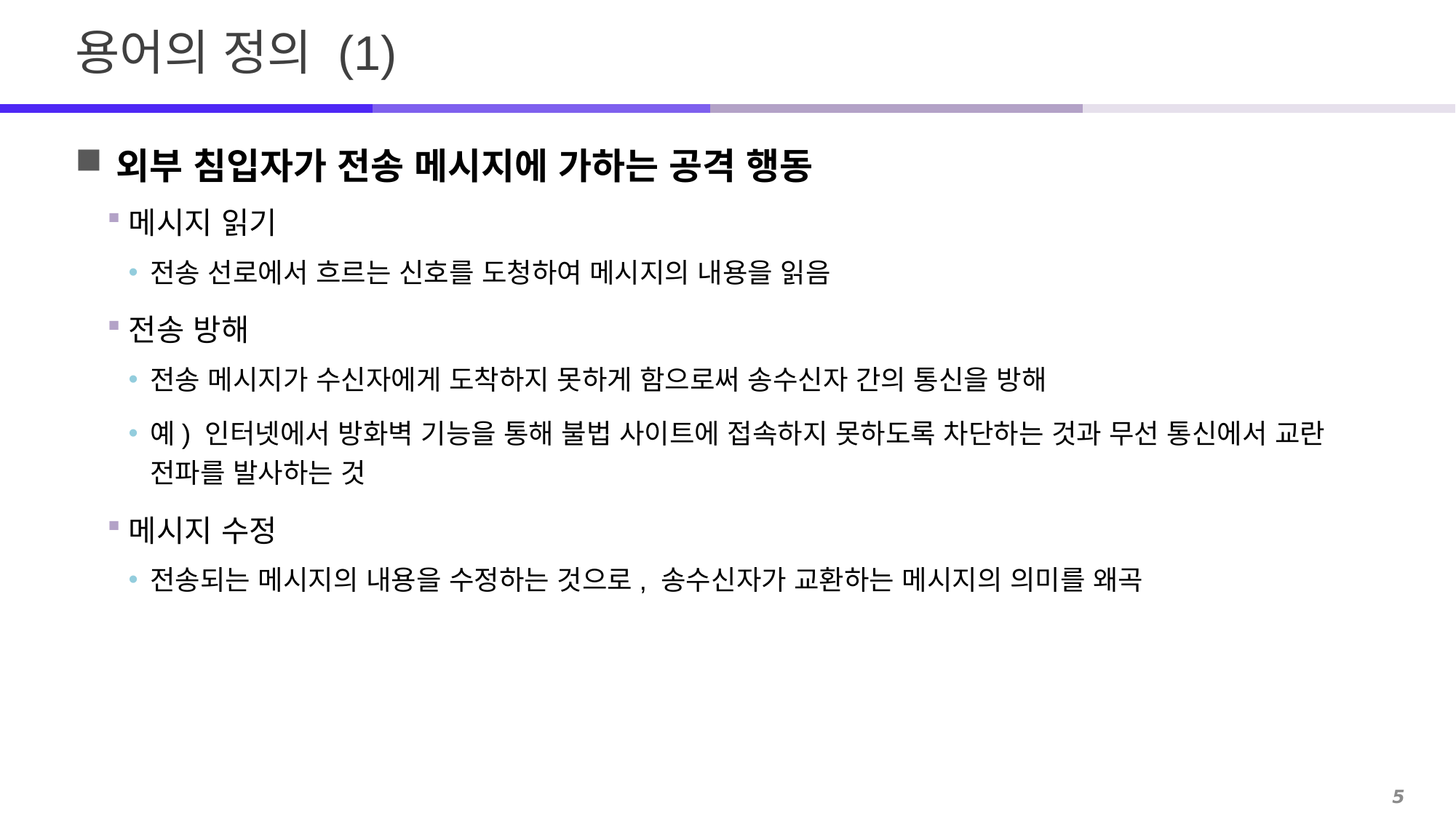

# 용어의 정의 (1)
외부 침입자가 전송 메시지에 가하는 공격 행동
메시지 읽기
전송 선로에서 흐르는 신호를 도청하여 메시지의 내용을 읽음
전송 방해
전송 메시지가 수신자에게 도착하지 못하게 함으로써 송수신자 간의 통신을 방해
예) 인터넷에서 방화벽 기능을 통해 불법 사이트에 접속하지 못하도록 차단하는 것과 무선 통신에서 교란 전파를 발사하는 것
메시지 수정
전송되는 메시지의 내용을 수정하는 것으로, 송수신자가 교환하는 메시지의 의미를 왜곡